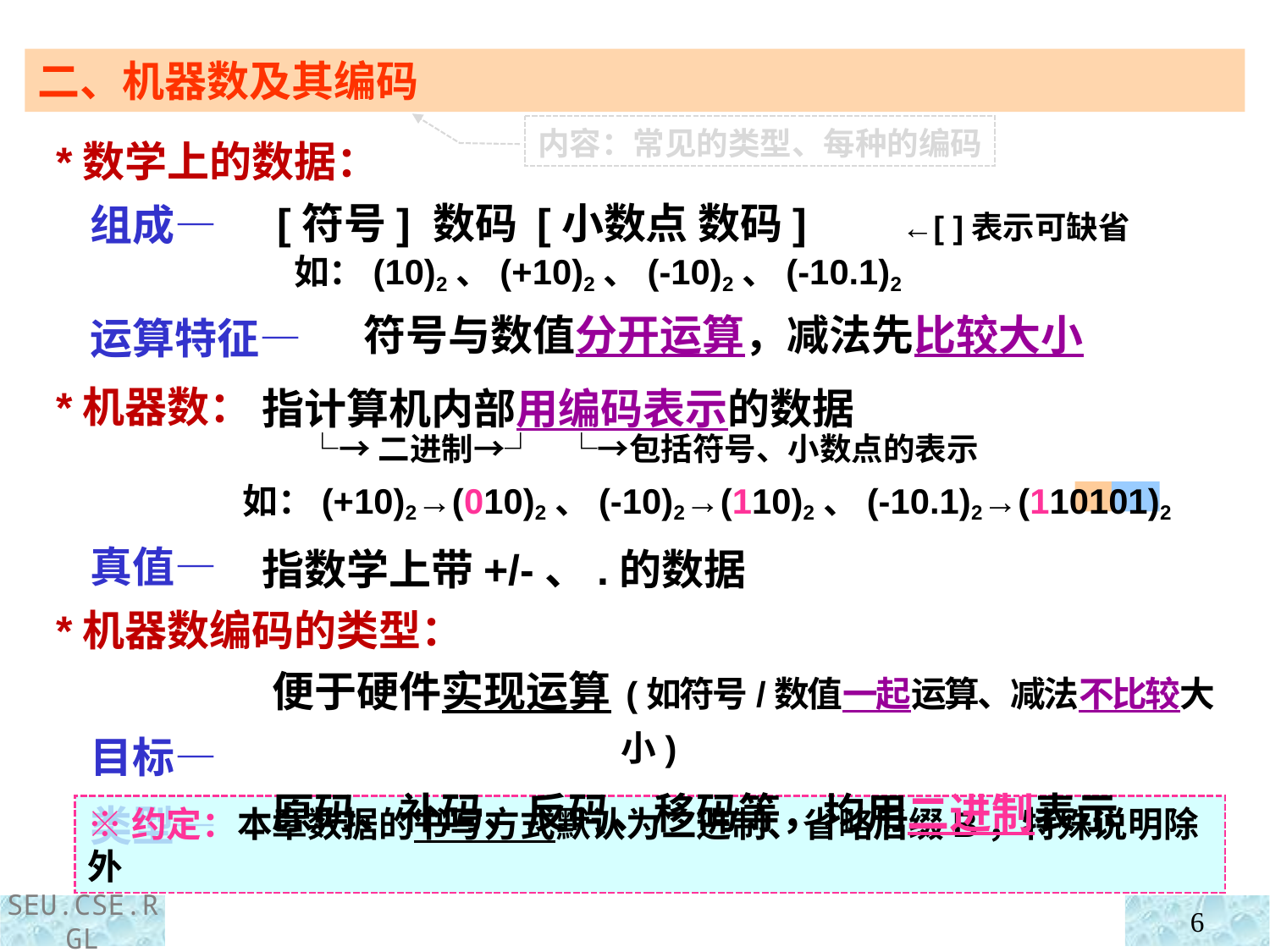

二、机器数及其编码
  *数学上的数据：
     组成—

     运算特征—
  *机器数：

     真值—
  *机器数编码的类型：
     目标—
     类型—
内容：常见的类型、每种的编码
[符号] 数码 [小数点 数码]        ←[ ]表示可缺省
 如：(10)2、(+10)2、(-10)2、(-10.1)2
        符号与数值分开运算，减法先比较大小
 指计算机内部用编码表示的数据
         └→二进制→┘    └→包括符号、小数点的表示
如：(+10)2→(010)2、(-10)2→(110)2、(-10.1)2→(110101)2
  指数学上带+/-、.的数据

便于硬件实现运算 (如符号/数值一起运算、减法不比较大小)
原码、补码、反码、移码等，均用二进制表示
※约定：本章数据的书写方式默认为二进制、省略后缀B，特殊说明除外
6